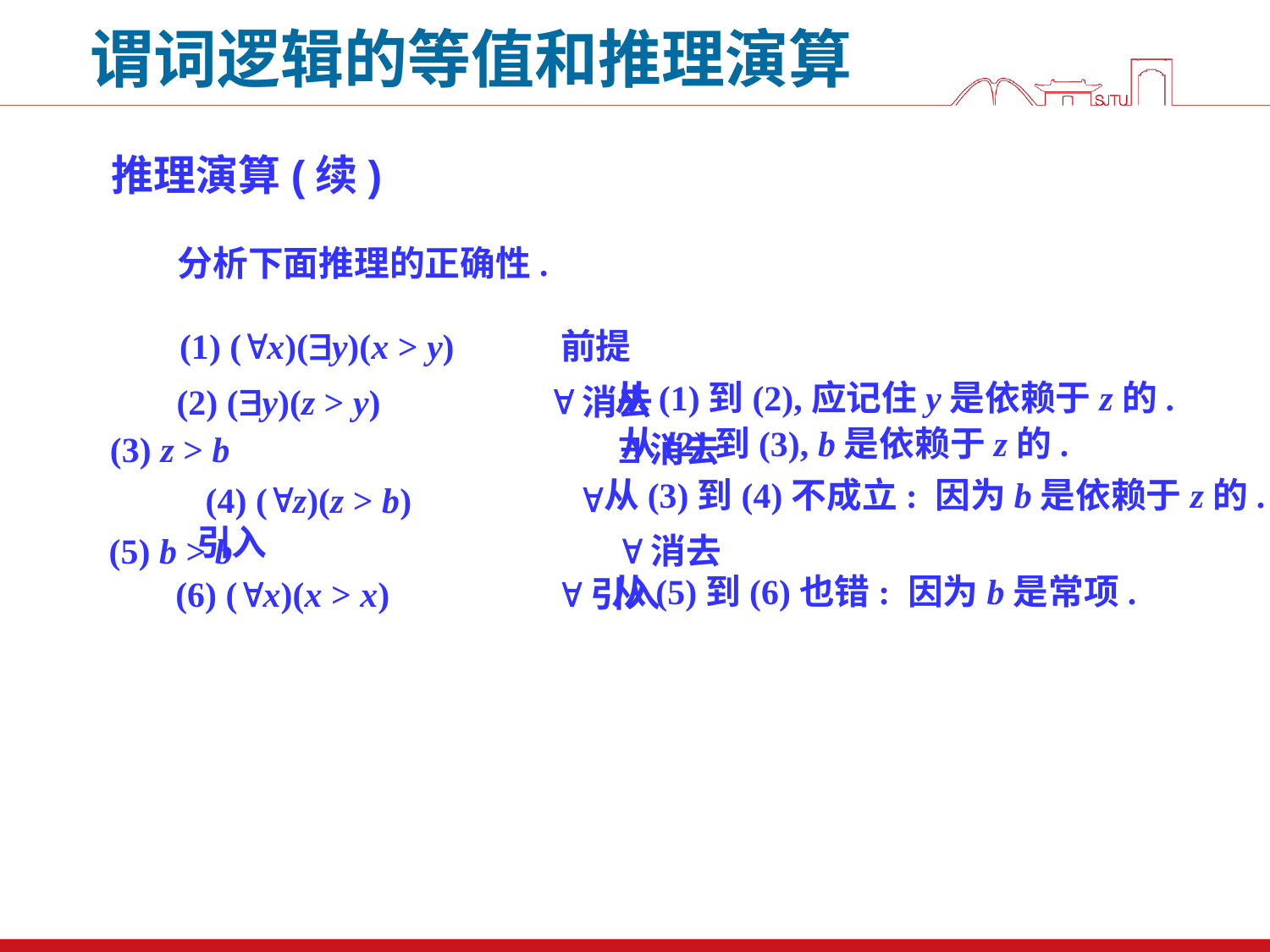

谓词逻辑的等值和推理演算
推理演算(续)
分析下面推理的正确性.
(1) (∀x)(∃y)(x > y)    	前提
 (2) (∃y)(z > y)    		∀消去
从(1)到(2),应记住y是依赖于z的.
从(2)到(3), b是依赖于z的.
(3) z > b    			∃消去
 (4) (∀z)(z > b)    		∀引入
从(3)到(4)不成立: 因为b是依赖于z的.
(5) b > b    			∀消去
从(5)到(6)也错: 因为b是常项.
(6) (∀x)(x > x)    		∀引入